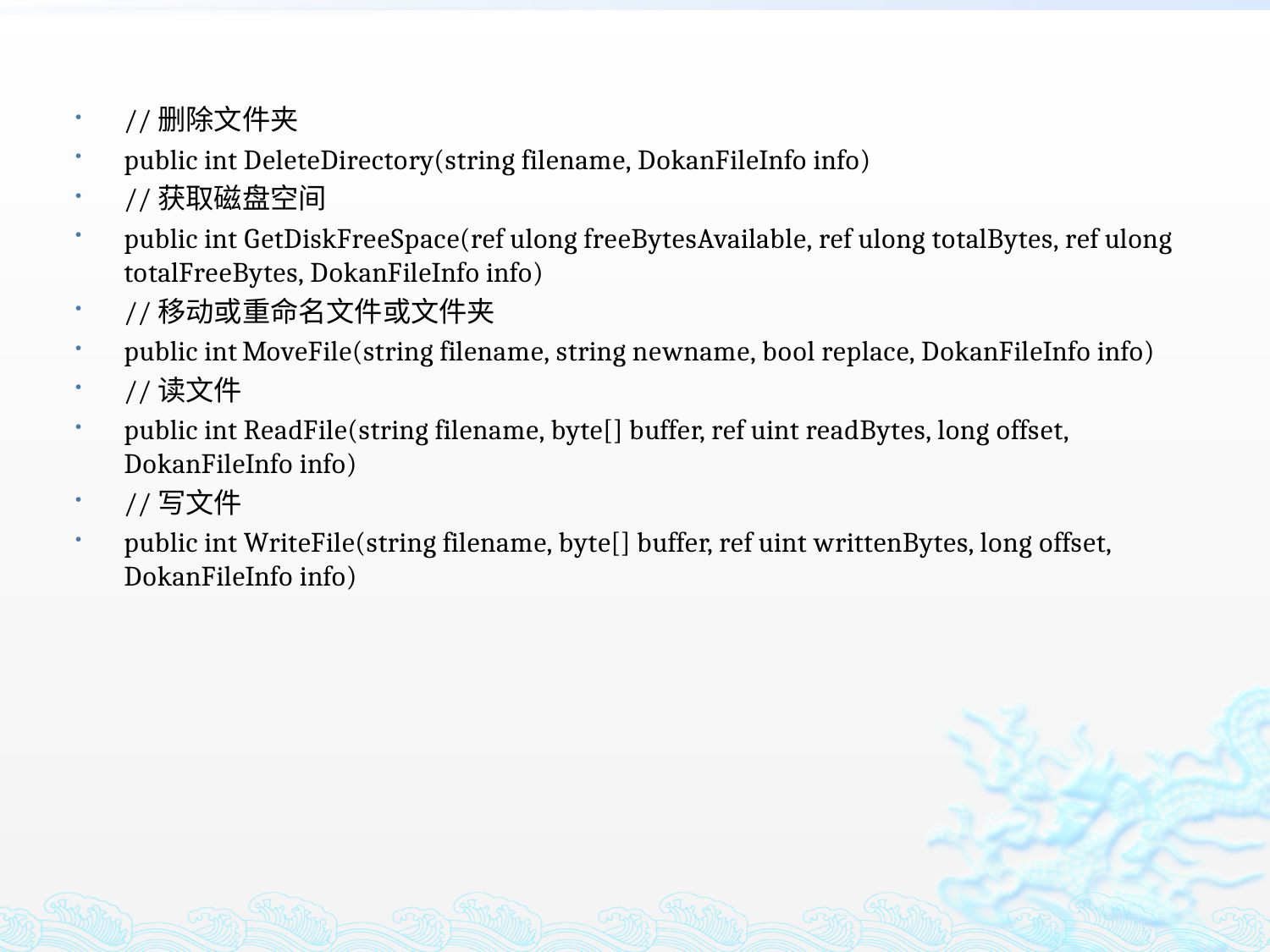

//删除文件夹
public int DeleteDirectory(string filename, DokanFileInfo info)
//获取磁盘空间
public int GetDiskFreeSpace(ref ulong freeBytesAvailable, ref ulong totalBytes, ref ulong totalFreeBytes, DokanFileInfo info)
//移动或重命名文件或文件夹
public int MoveFile(string filename, string newname, bool replace, DokanFileInfo info)
//读文件
public int ReadFile(string filename, byte[] buffer, ref uint readBytes, long offset, DokanFileInfo info)
//写文件
public int WriteFile(string filename, byte[] buffer, ref uint writtenBytes, long offset, DokanFileInfo info)